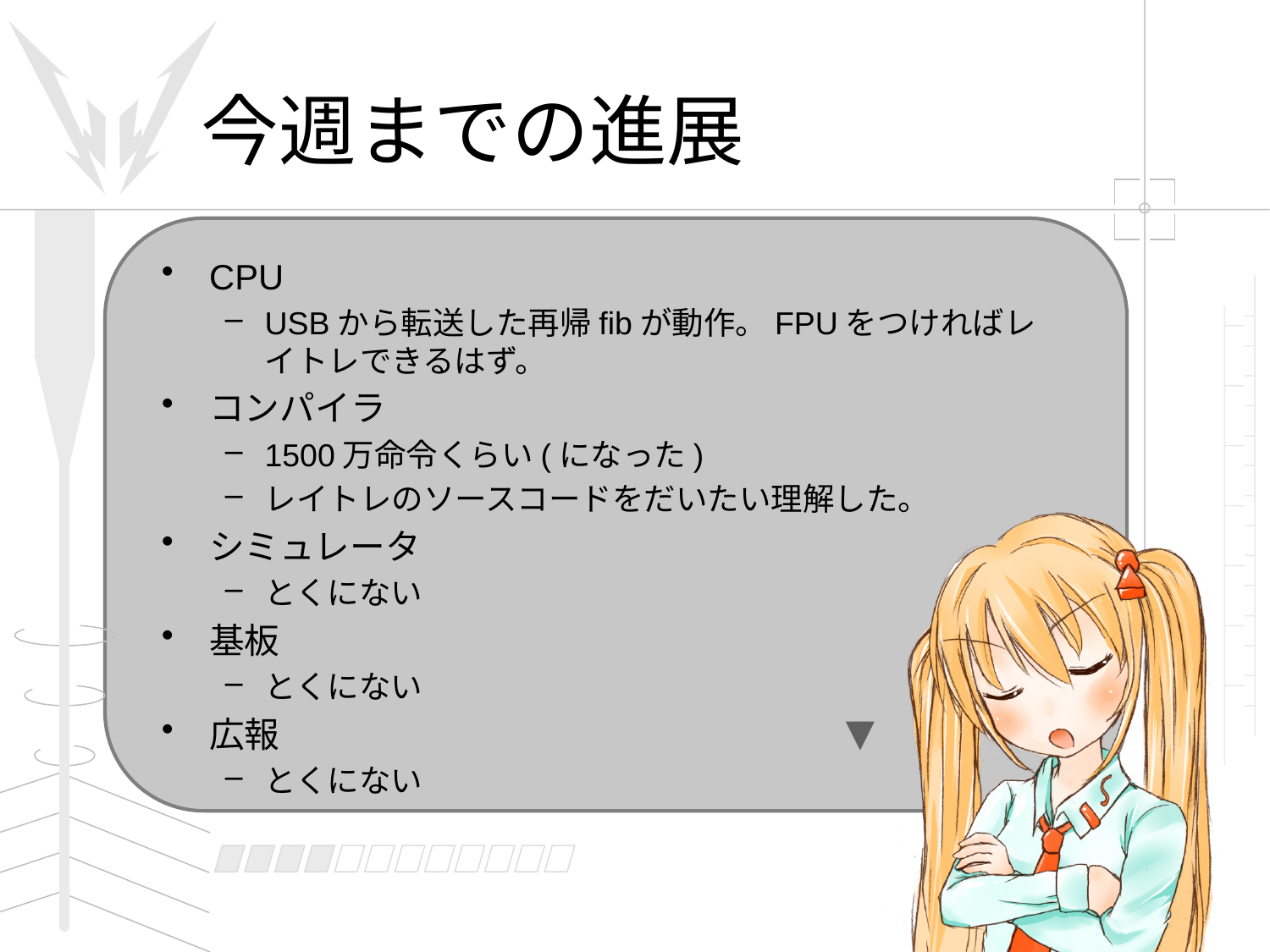

# 今週までの進展
CPU
USBから転送した再帰fibが動作。FPUをつければレイトレできるはず。
コンパイラ
1500万命令くらい(になった)
レイトレのソースコードをだいたい理解した。
シミュレータ
とくにない
基板
とくにない
広報
とくにない